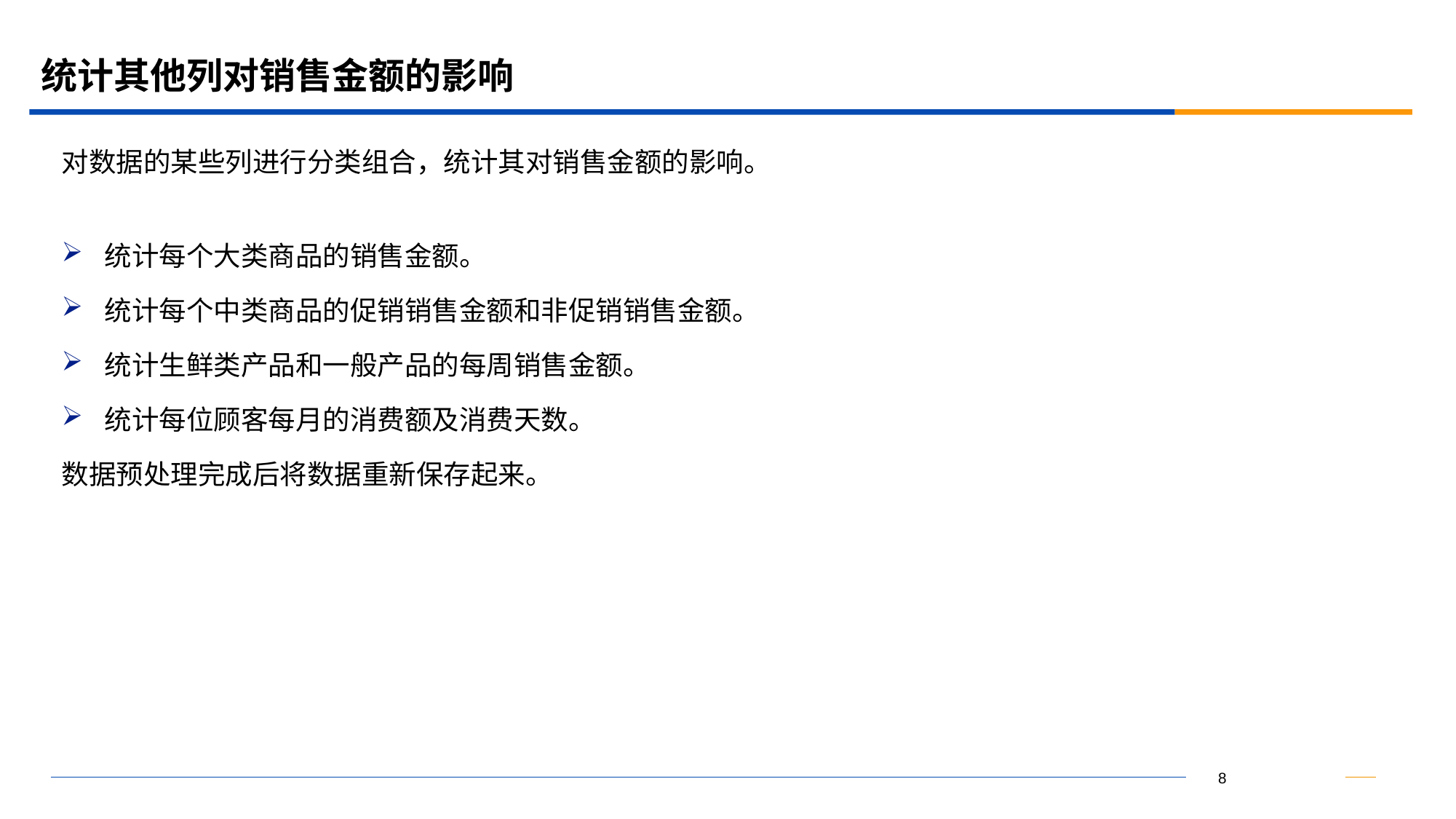

# 统计其他列对销售金额的影响
对数据的某些列进行分类组合，统计其对销售金额的影响。
统计每个大类商品的销售金额。
统计每个中类商品的促销销售金额和非促销销售金额。
统计生鲜类产品和一般产品的每周销售金额。
统计每位顾客每月的消费额及消费天数。
数据预处理完成后将数据重新保存起来。